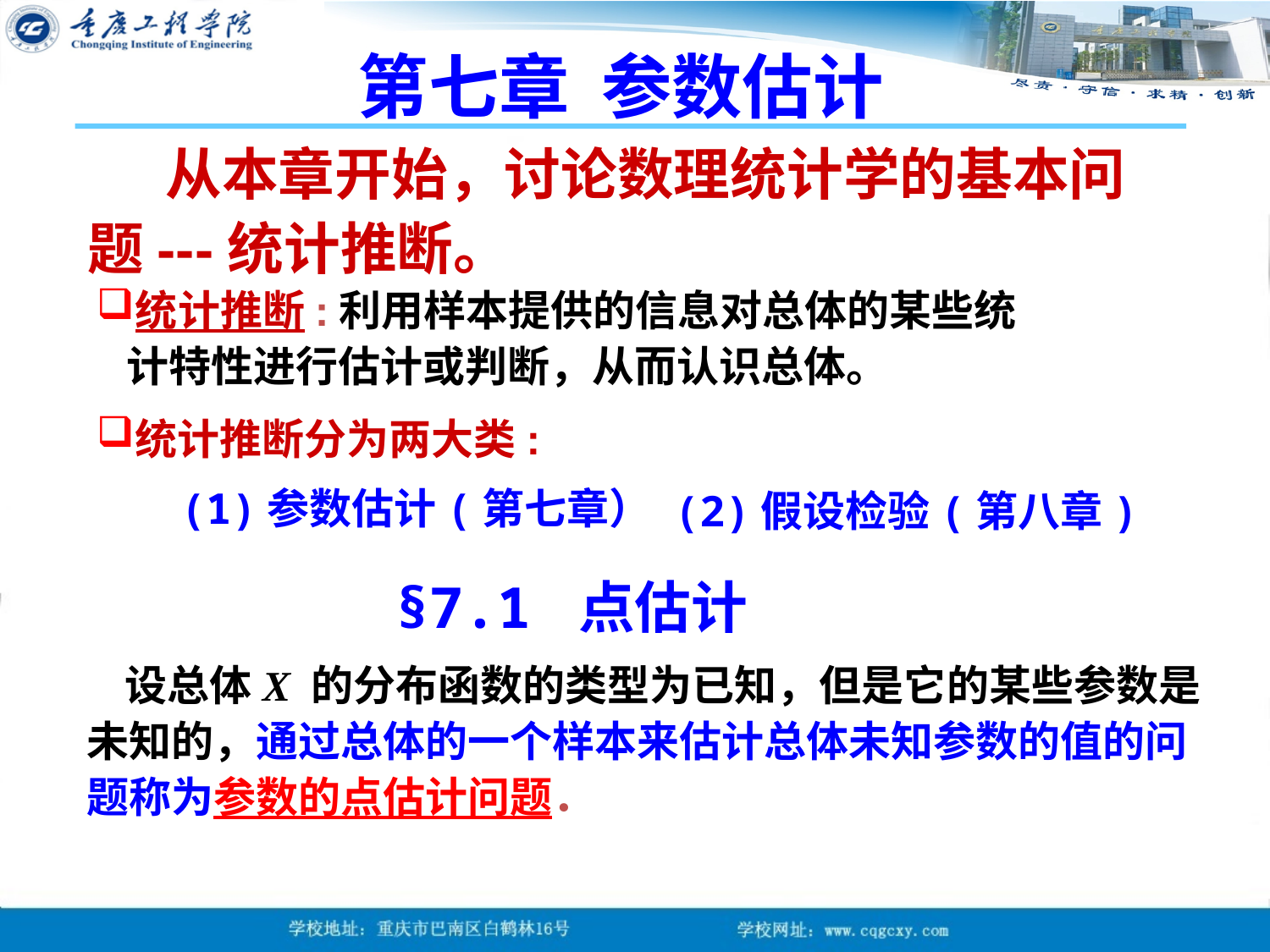

第七章  参数估计

     从本章开始，讨论数理统计学的基本问题---统计推断。
统计推断:利用样本提供的信息对总体的某些统
  计特性进行估计或判断，从而认识总体。
统计推断分为两大类:
(1)参数估计(第七章）
(2)假设检验(第八章)
§7.1 点估计
   设总体X 的分布函数的类型为已知，但是它的某些参数是未知的，通过总体的一个样本来估计总体未知参数的值的问题称为参数的点估计问题．